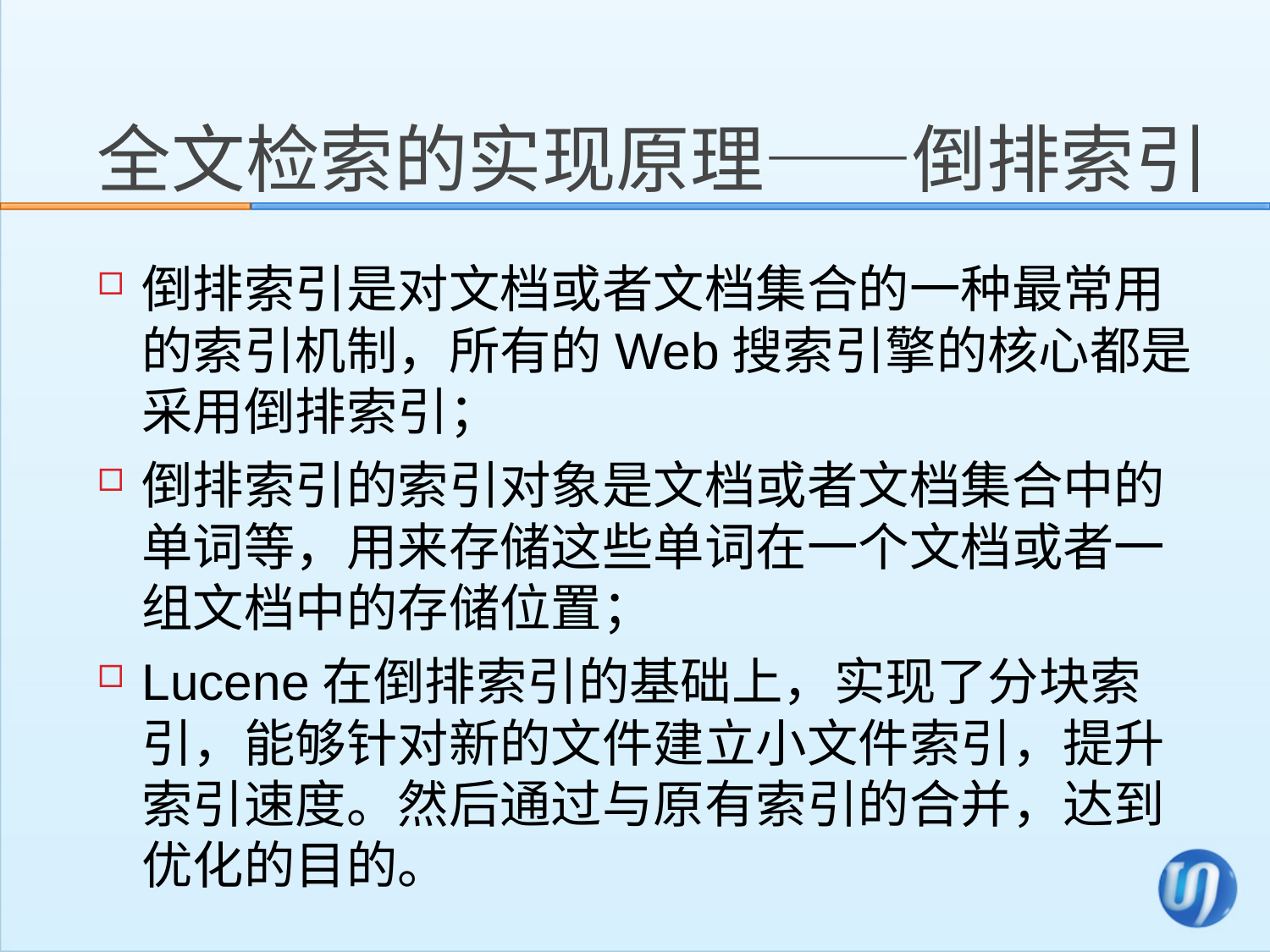

# 全文检索的实现原理——倒排索引
倒排索引是对文档或者文档集合的一种最常用的索引机制，所有的Web搜索引擎的核心都是采用倒排索引；
倒排索引的索引对象是文档或者文档集合中的单词等，用来存储这些单词在一个文档或者一组文档中的存储位置；
Lucene在倒排索引的基础上，实现了分块索引，能够针对新的文件建立小文件索引，提升索引速度。然后通过与原有索引的合并，达到优化的目的。